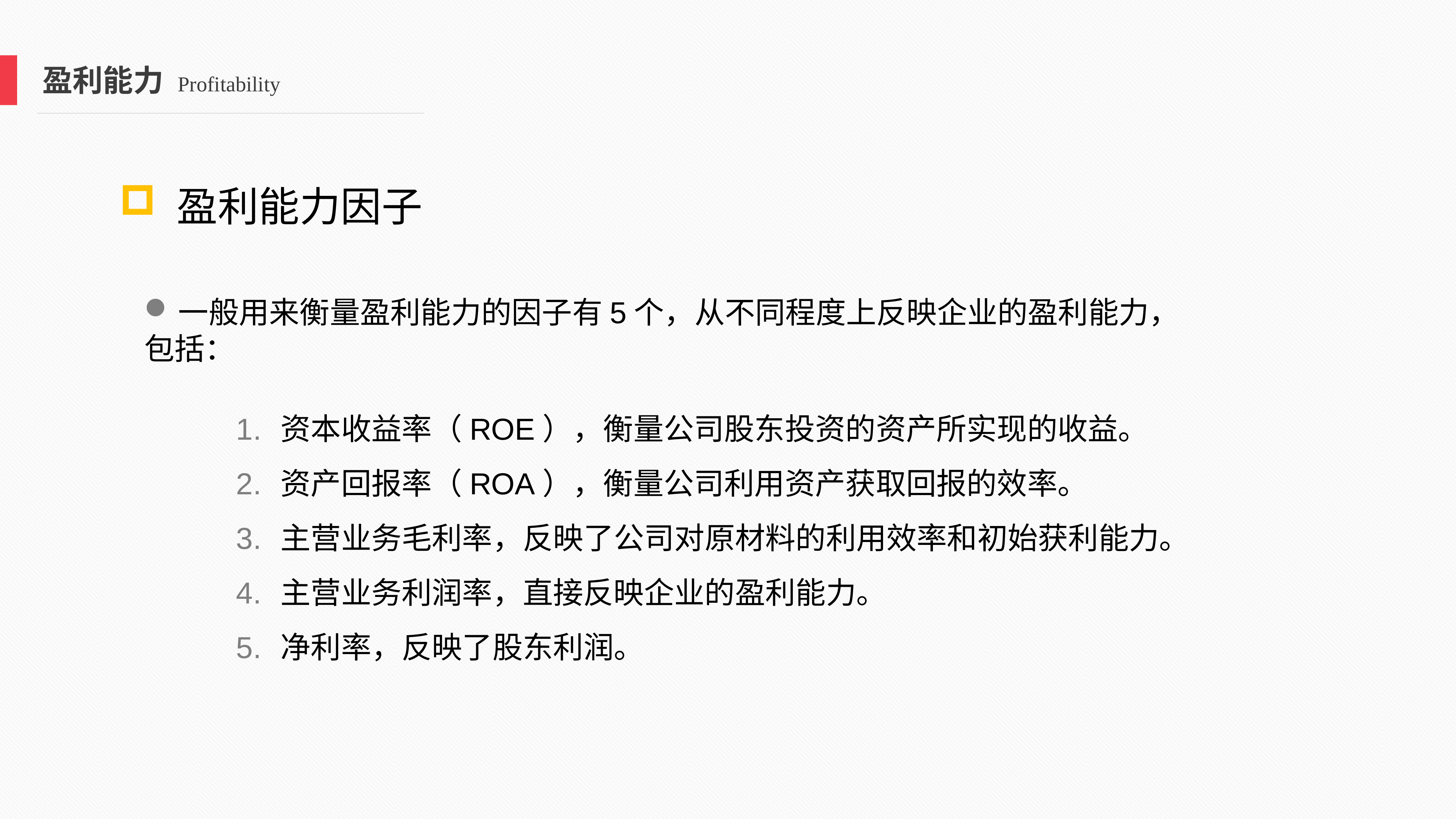

盈利能力 Profitability
 盈利能力因子
一般用来衡量盈利能力的因子有5个，从不同程度上反映企业的盈利能力，
包括：
资本收益率（ROE），衡量公司股东投资的资产所实现的收益。
资产回报率（ROA），衡量公司利用资产获取回报的效率。
主营业务毛利率，反映了公司对原材料的利用效率和初始获利能力。
主营业务利润率，直接反映企业的盈利能力。
净利率，反映了股东利润。